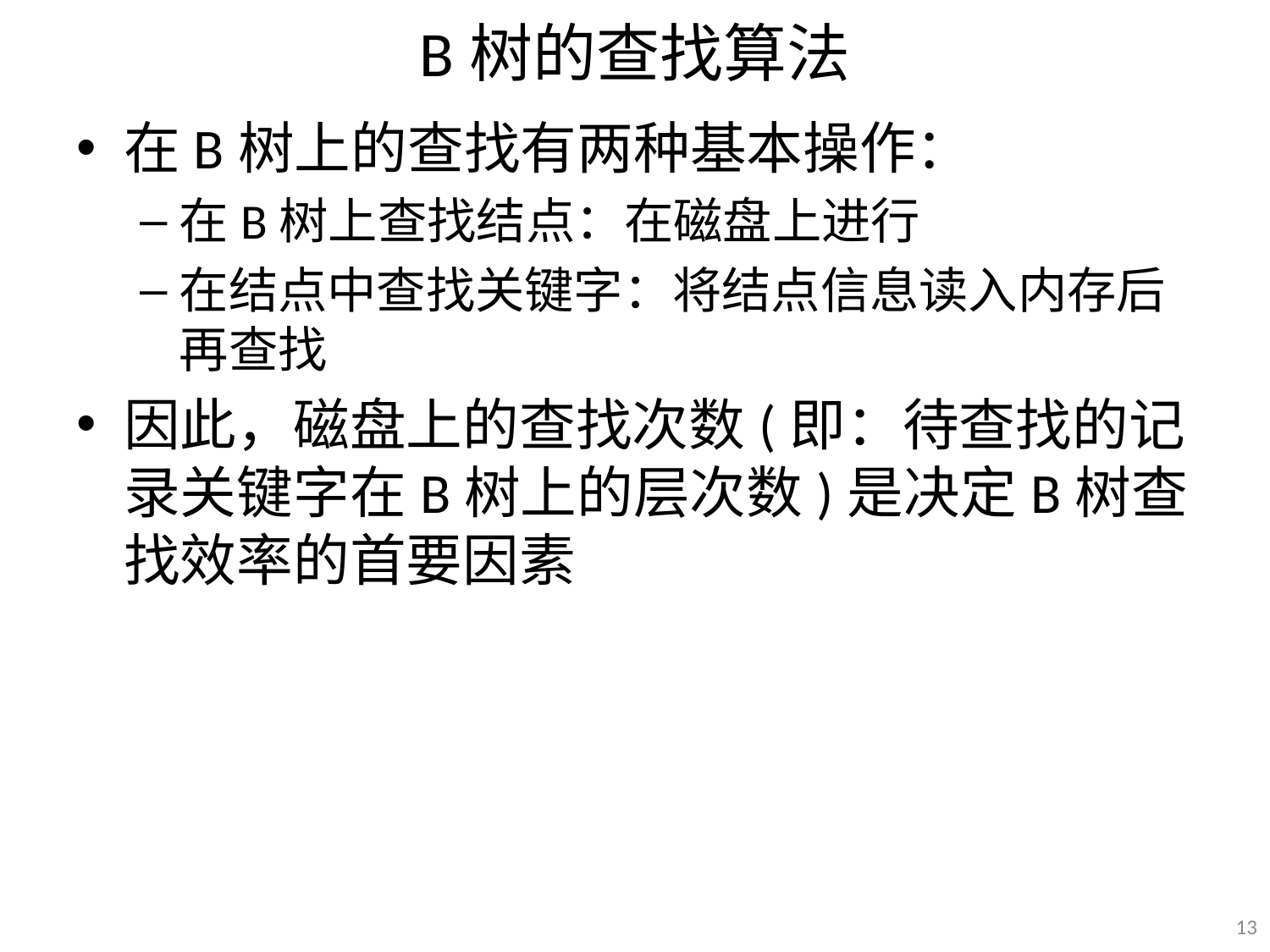

# B树的查找算法
在B树上的查找有两种基本操作：
在B树上查找结点：在磁盘上进行
在结点中查找关键字：将结点信息读入内存后再查找
因此，磁盘上的查找次数(即：待查找的记录关键字在B树上的层次数)是决定B树查找效率的首要因素
13